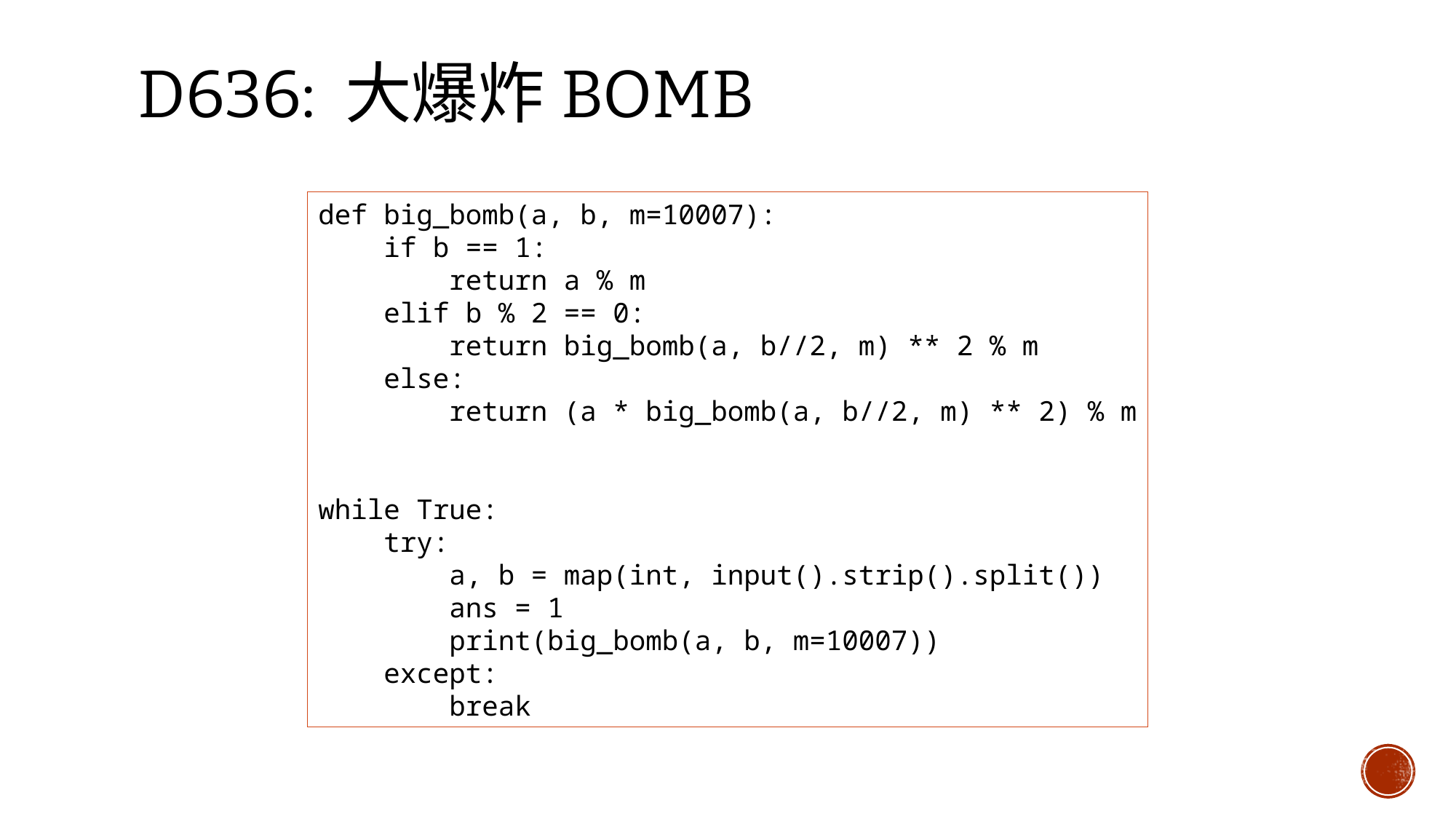

# d636: 大爆炸bomb
def big_bomb(a, b, m=10007):
    if b == 1:
        return a % m
    elif b % 2 == 0:
        return big_bomb(a, b//2, m) ** 2 % m
    else:
        return (a * big_bomb(a, b//2, m) ** 2) % m

while True:
    try:
        a, b = map(int, input().strip().split())
        ans = 1
        print(big_bomb(a, b, m=10007))
    except:
        break